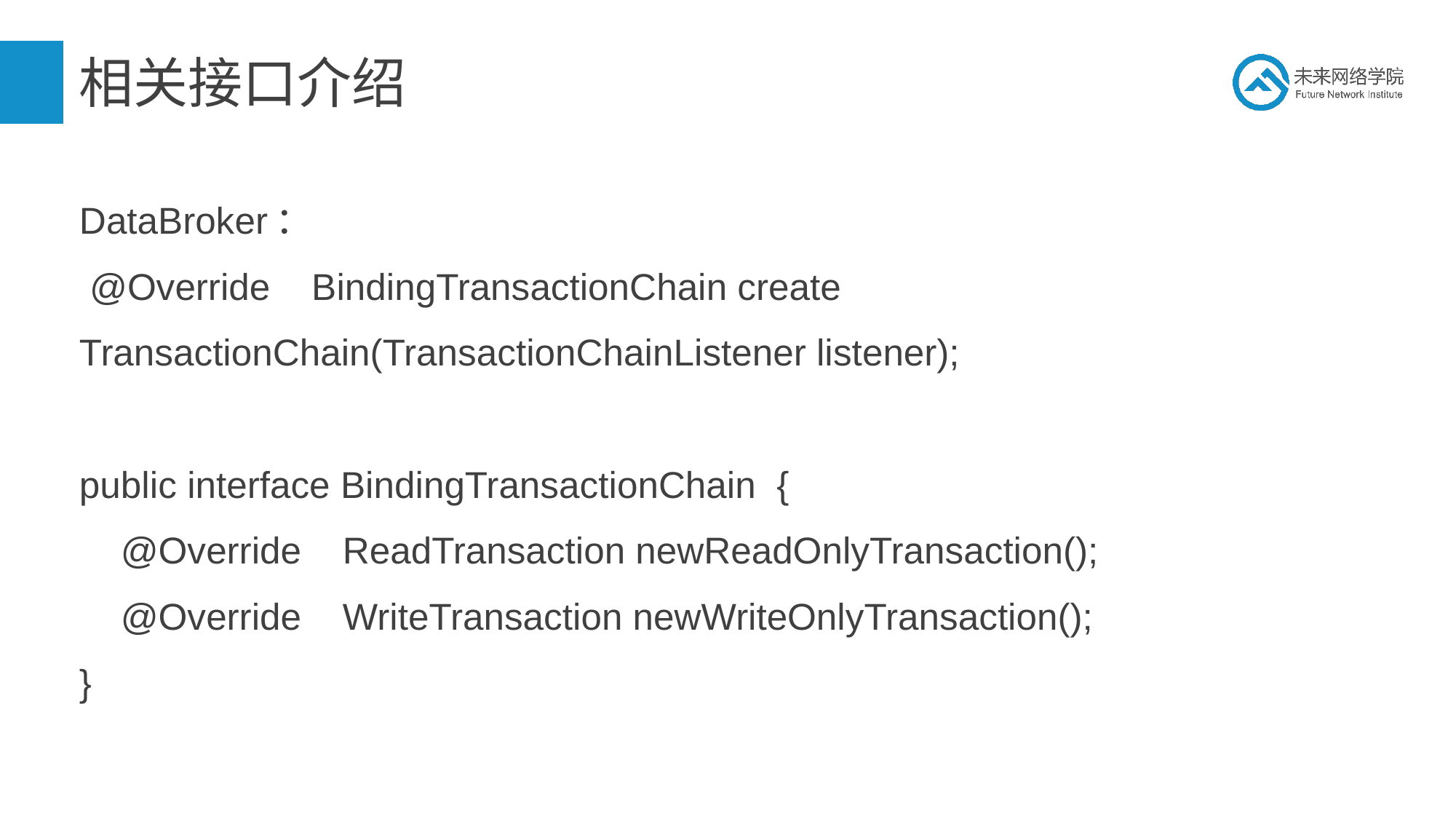

# 相关接口介绍
DataBroker：
 @Override    BindingTransactionChain create
TransactionChain(TransactionChainListener listener);

public interface BindingTransactionChain  {
    @Override    ReadTransaction newReadOnlyTransaction();
    @Override    WriteTransaction newWriteOnlyTransaction();
}